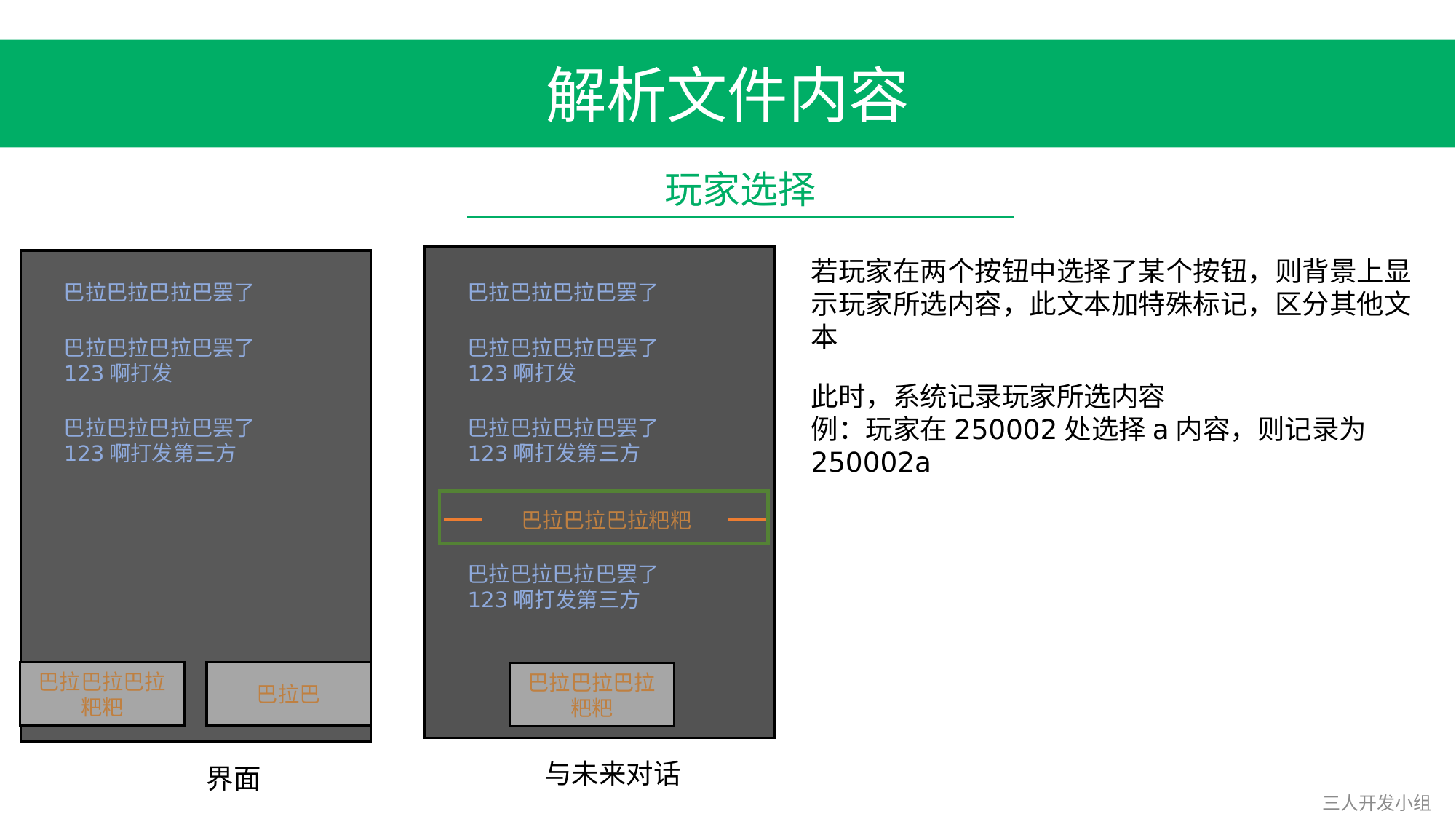

解析文件内容
玩家选择

若玩家在两个按钮中选择了某个按钮，则背景上显示玩家所选内容，此文本加特殊标记，区分其他文本

巴拉巴拉巴拉巴罢了
巴拉巴拉巴拉巴罢了
巴拉巴拉巴拉巴罢了123啊打发
巴拉巴拉巴拉巴罢了123啊打发
此时，系统记录玩家所选内容
例：玩家在250002处选择a内容，则记录为250002a
巴拉巴拉巴拉巴罢了123啊打发第三方
巴拉巴拉巴拉巴罢了123啊打发第三方

巴拉巴拉巴拉粑粑
巴拉巴拉巴拉巴罢了123啊打发第三方
巴拉巴拉巴拉粑粑
巴拉巴
巴拉巴拉巴拉粑粑
与未来对话
界面
三人开发小组